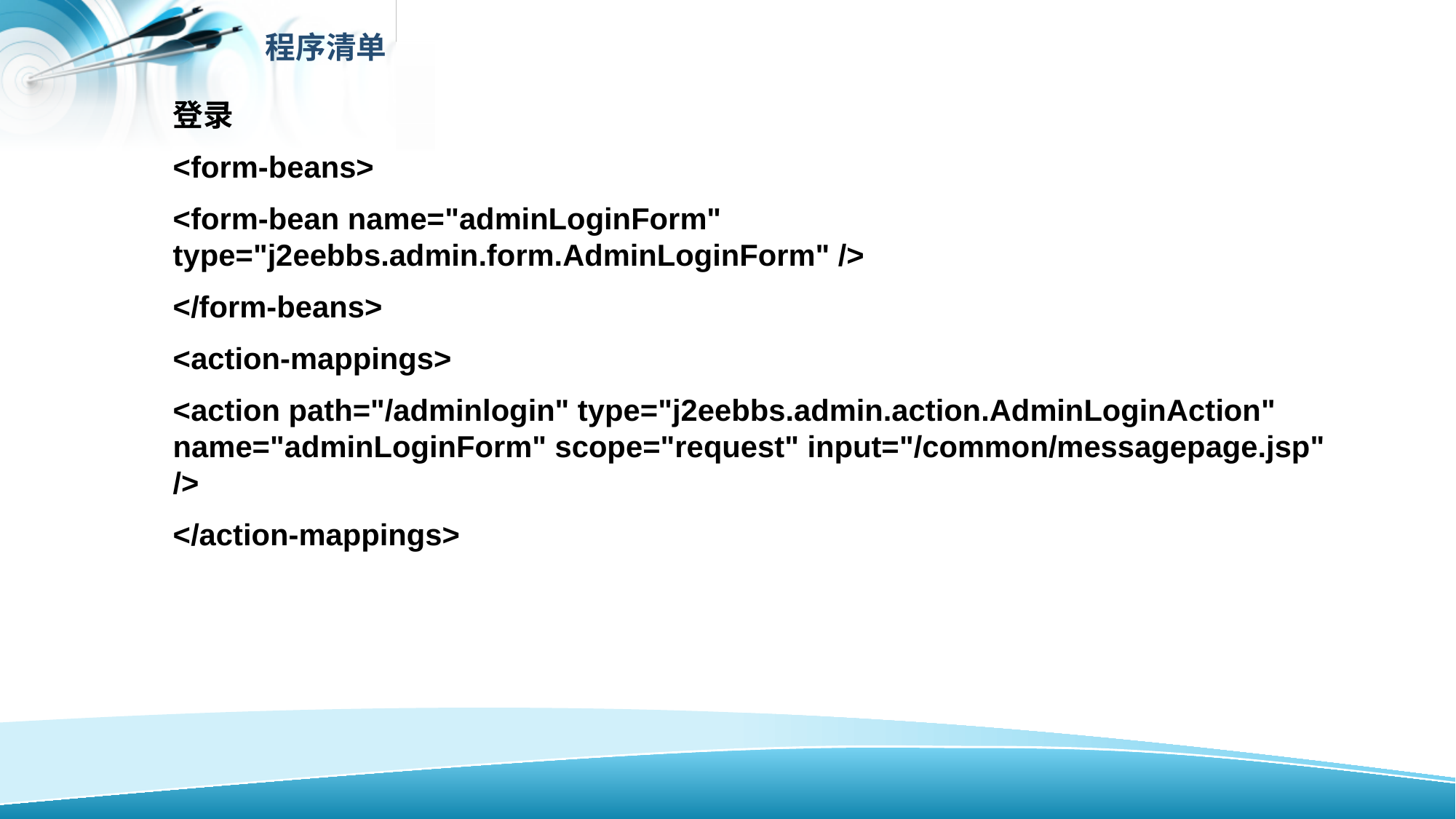

程序清单
登录
<form-beans>
<form-bean name="adminLoginForm" type="j2eebbs.admin.form.AdminLoginForm" />
</form-beans>
<action-mappings>
<action path="/adminlogin" type="j2eebbs.admin.action.AdminLoginAction" name="adminLoginForm" scope="request" input="/common/messagepage.jsp" />
</action-mappings>